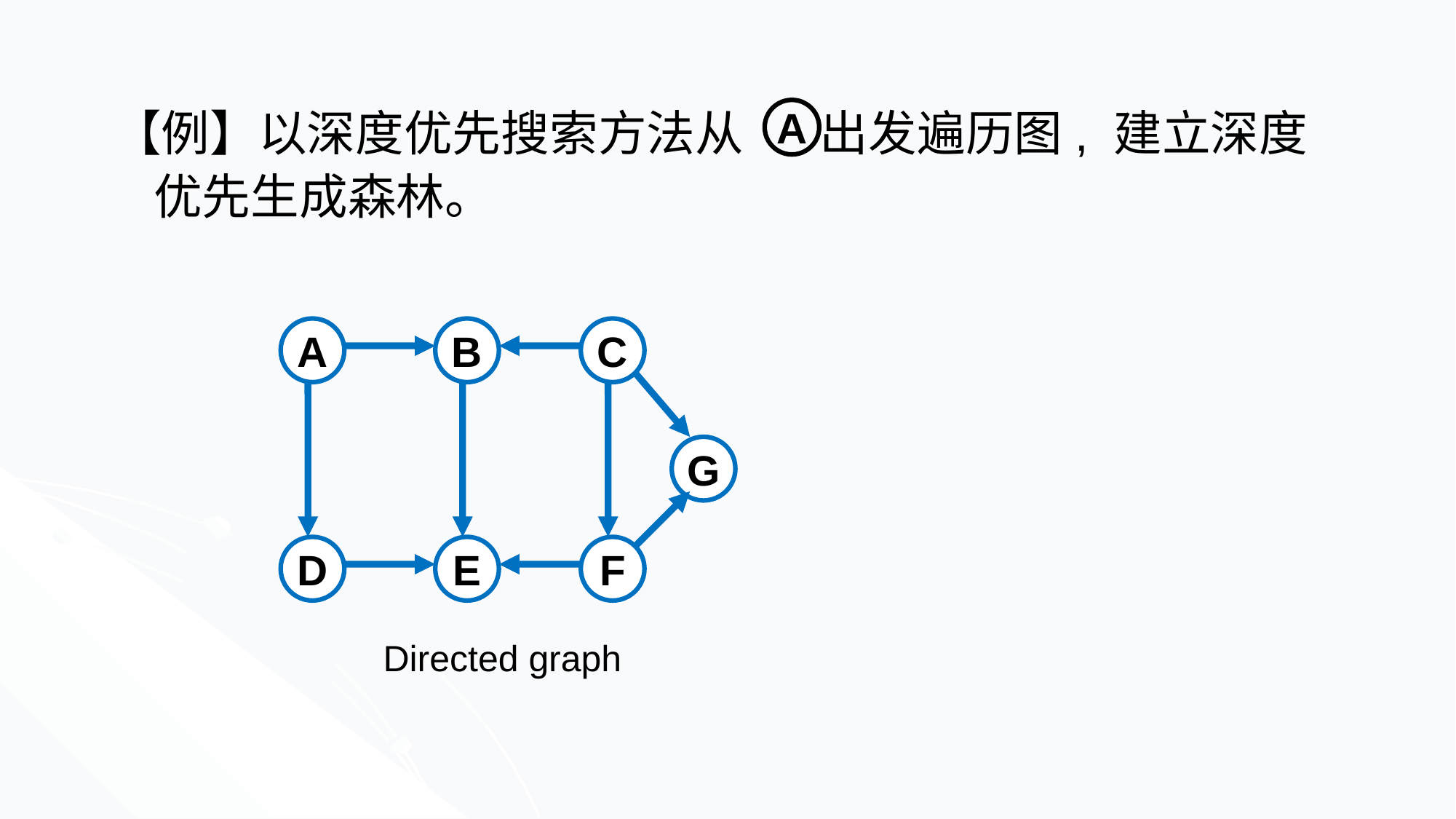

【例】以深度优先搜索方法从       出发遍历图, 建立深度优先生成森林。
A
A
B
C

G

D
E
F

Directed graph